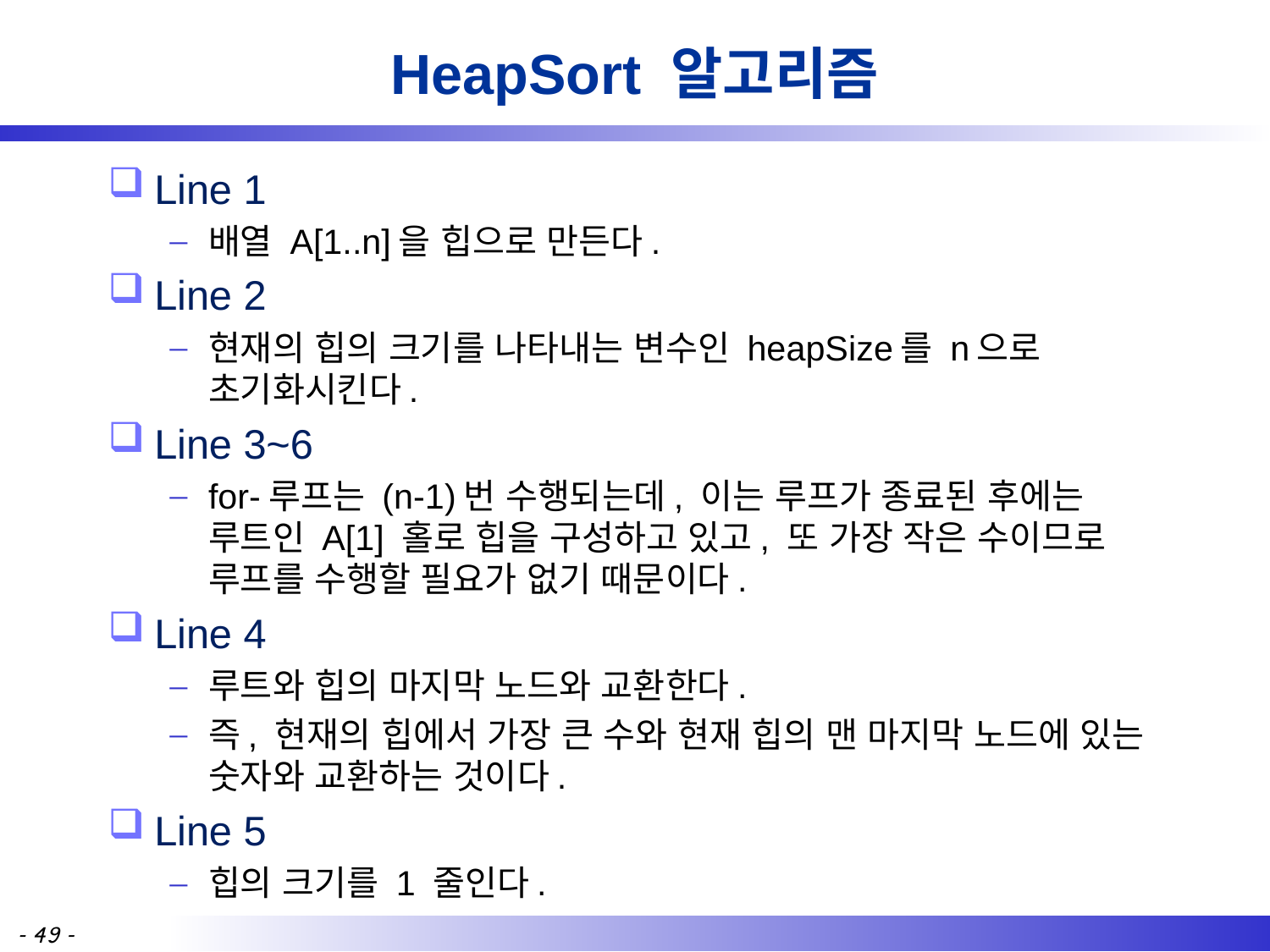

# HeapSort 알고리즘
Line 1
배열 A[1..n]을 힙으로 만든다.
Line 2
현재의 힙의 크기를 나타내는 변수인 heapSize를 n으로 초기화시킨다.
Line 3~6
for-루프는 (n-1)번 수행되는데, 이는 루프가 종료된 후에는 루트인 A[1] 홀로 힙을 구성하고 있고, 또 가장 작은 수이므로 루프를 수행할 필요가 없기 때문이다.
Line 4
루트와 힙의 마지막 노드와 교환한다.
즉, 현재의 힙에서 가장 큰 수와 현재 힙의 맨 마지막 노드에 있는 숫자와 교환하는 것이다.
Line 5
힙의 크기를 1 줄인다.
- 49 -